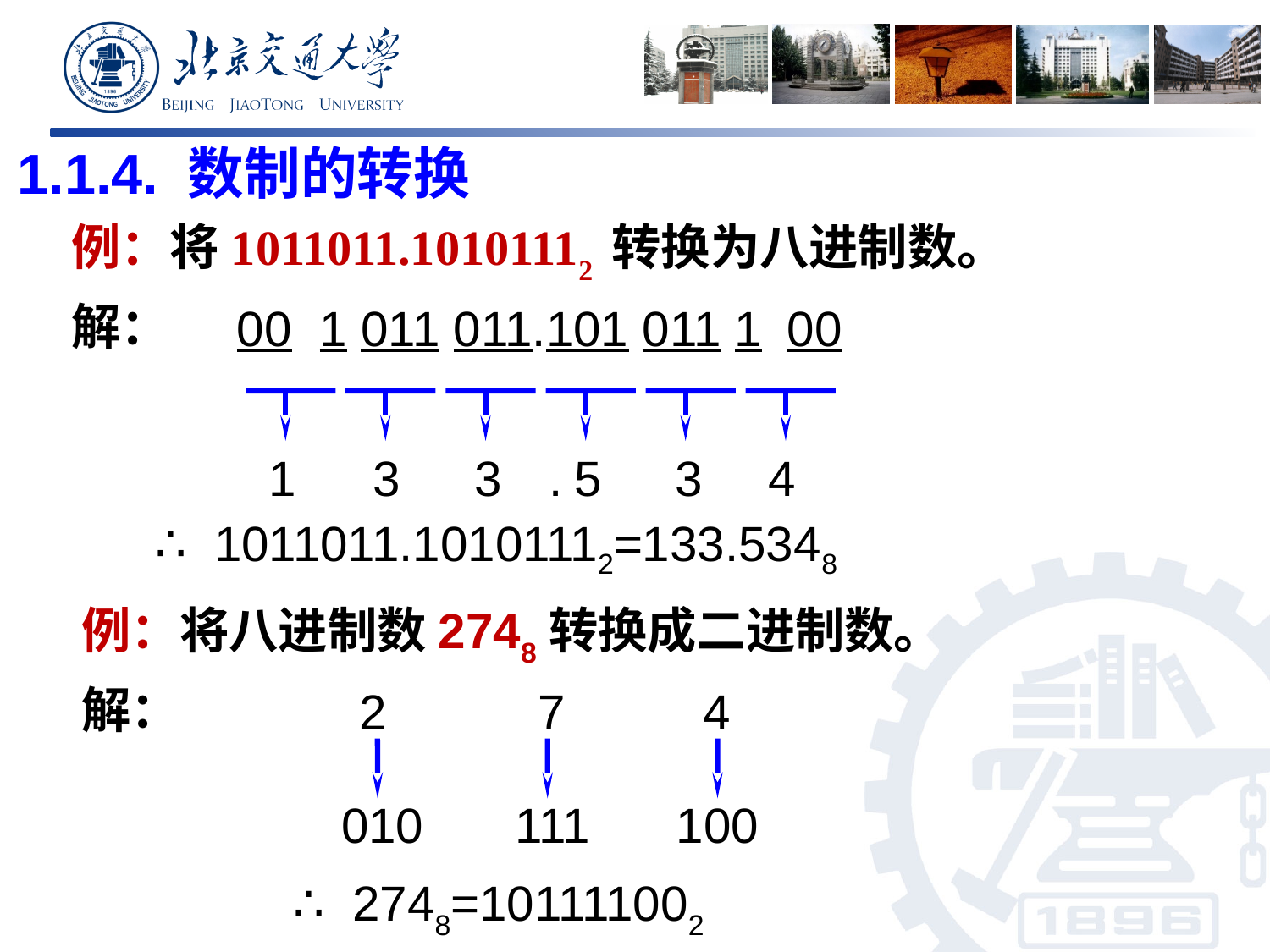

# 1.1.4. 数制的转换
例：将1011011.10101112 转换为八进制数。
解：

00
1 011 011.101 011 1
00

1
 3
3
.
5
3
4
∴  1011011.10101112=133.5348
例：将八进制数2748转换成二进制数。
解：

2           7          4

100
010
111
∴  2748=101111002